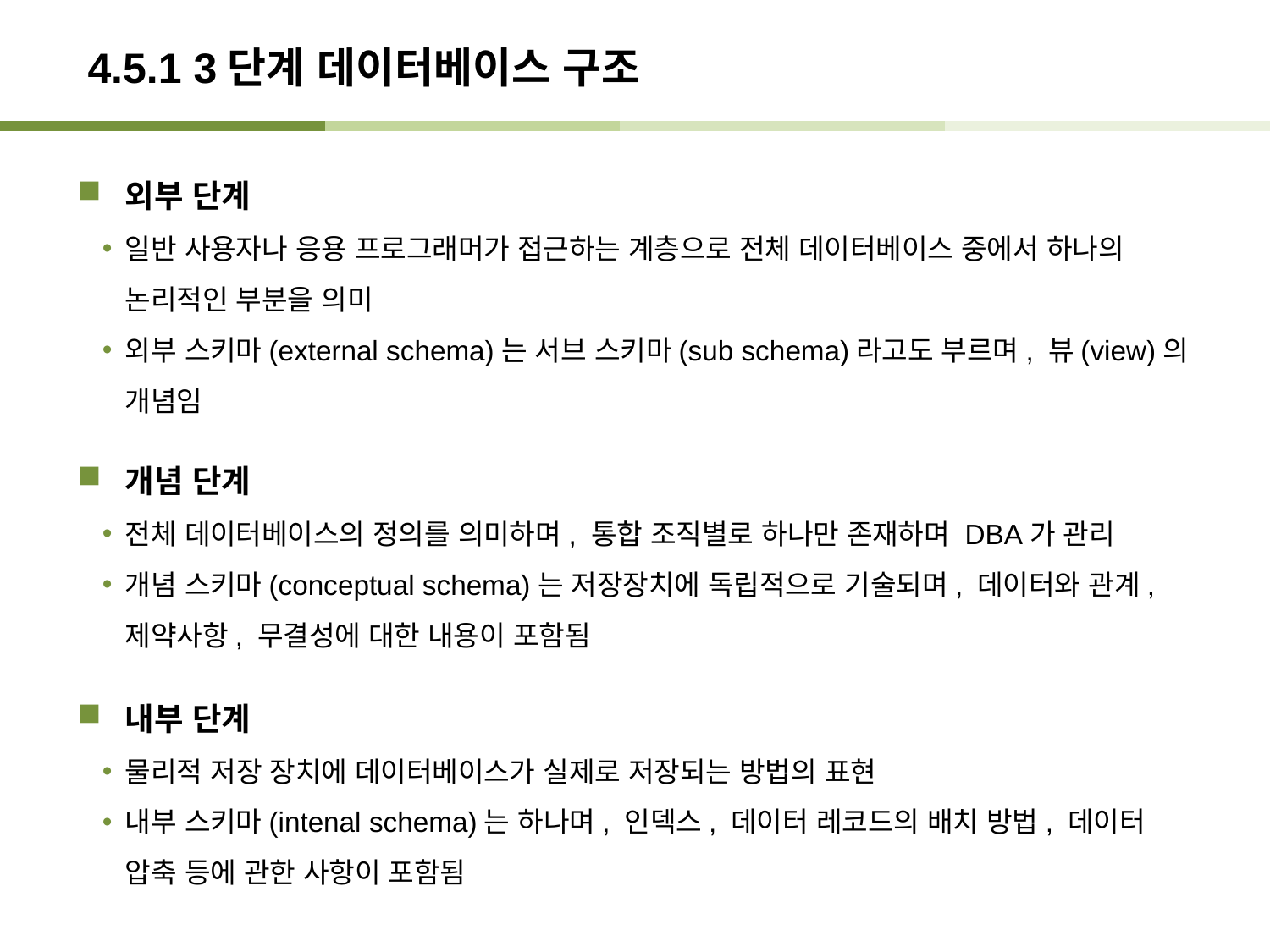

# 4.5.1 3단계 데이터베이스 구조
외부 단계
일반 사용자나 응용 프로그래머가 접근하는 계층으로 전체 데이터베이스 중에서 하나의 논리적인 부분을 의미
외부 스키마(external schema)는 서브 스키마(sub schema)라고도 부르며, 뷰(view)의 개념임

개념 단계
전체 데이터베이스의 정의를 의미하며, 통합 조직별로 하나만 존재하며 DBA가 관리
개념 스키마(conceptual schema)는 저장장치에 독립적으로 기술되며, 데이터와 관계, 제약사항, 무결성에 대한 내용이 포함됨

내부 단계
물리적 저장 장치에 데이터베이스가 실제로 저장되는 방법의 표현
내부 스키마(intenal schema)는 하나며, 인덱스, 데이터 레코드의 배치 방법, 데이터 압축 등에 관한 사항이 포함됨